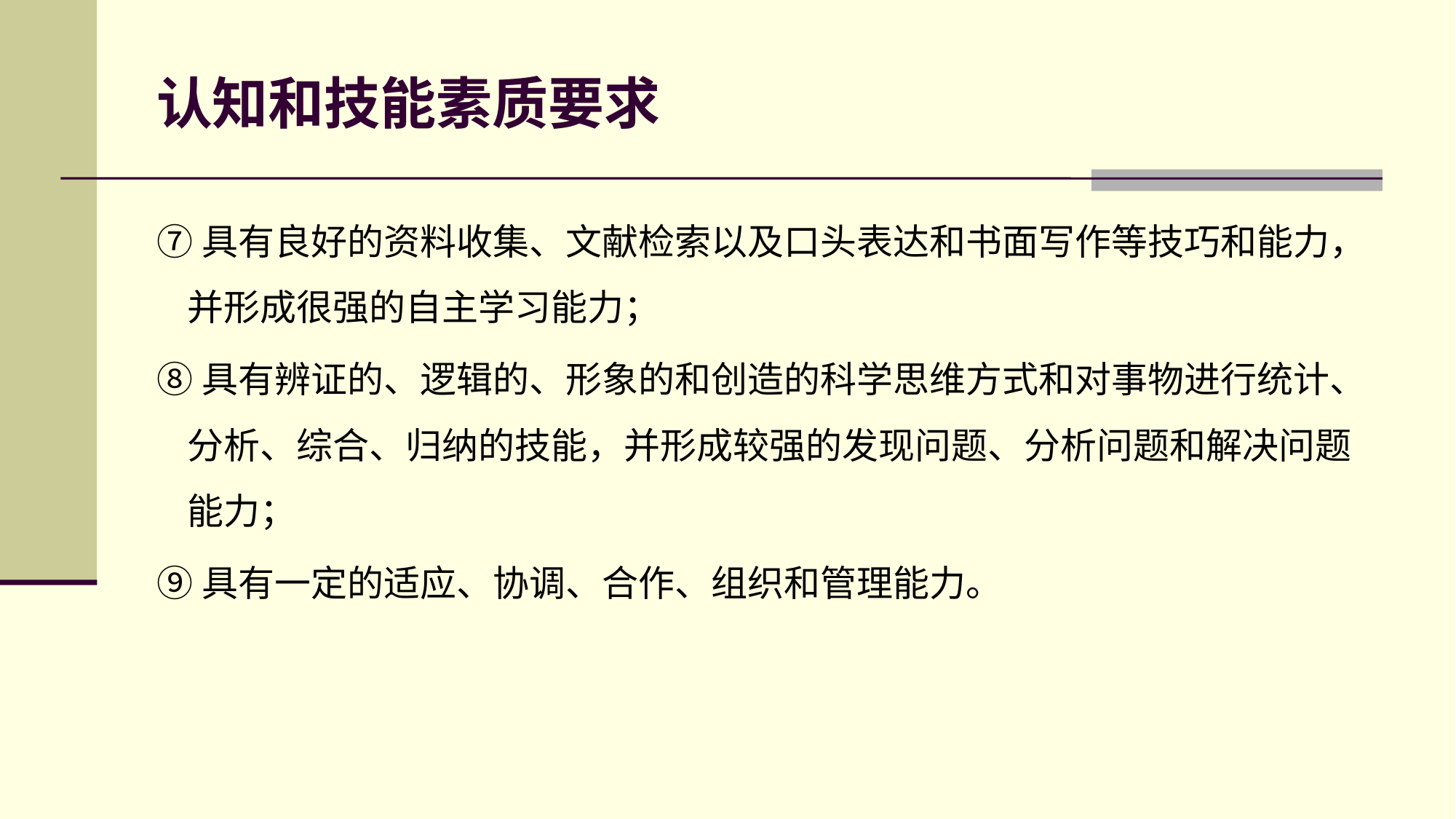

# 认知和技能素质要求
⑦具有良好的资料收集、文献检索以及口头表达和书面写作等技巧和能力，并形成很强的自主学习能力；
⑧具有辨证的、逻辑的、形象的和创造的科学思维方式和对事物进行统计、分析、综合、归纳的技能，并形成较强的发现问题、分析问题和解决问题能力；
⑨具有一定的适应、协调、合作、组织和管理能力。